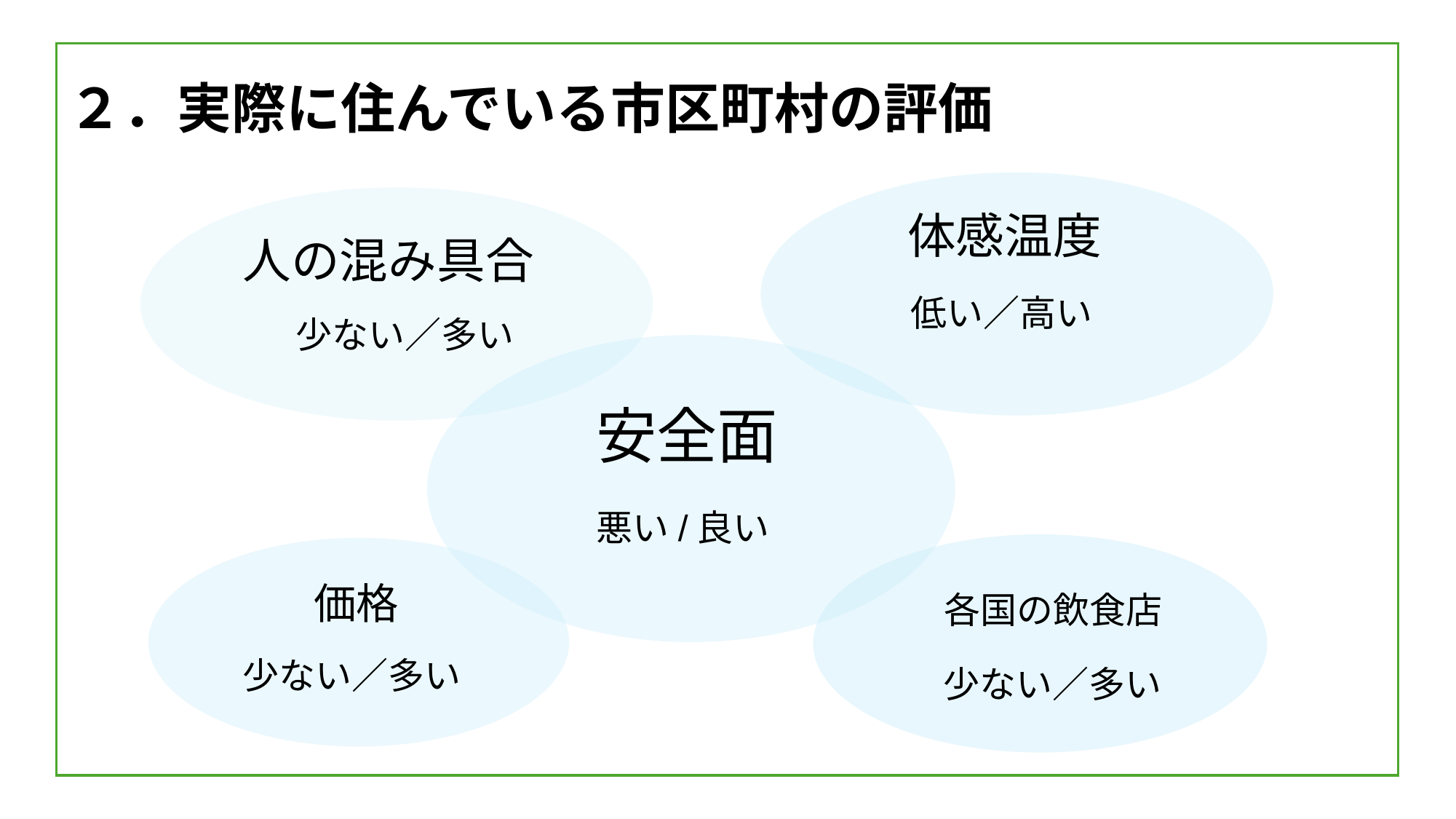

# ２．実際に住んでいる市区町村の評価

体感温度
人の混み具合
低い／高い
少ない／多い

安全面

悪い/良い

価格
各国の飲食店
少ない／多い
少ない／多い